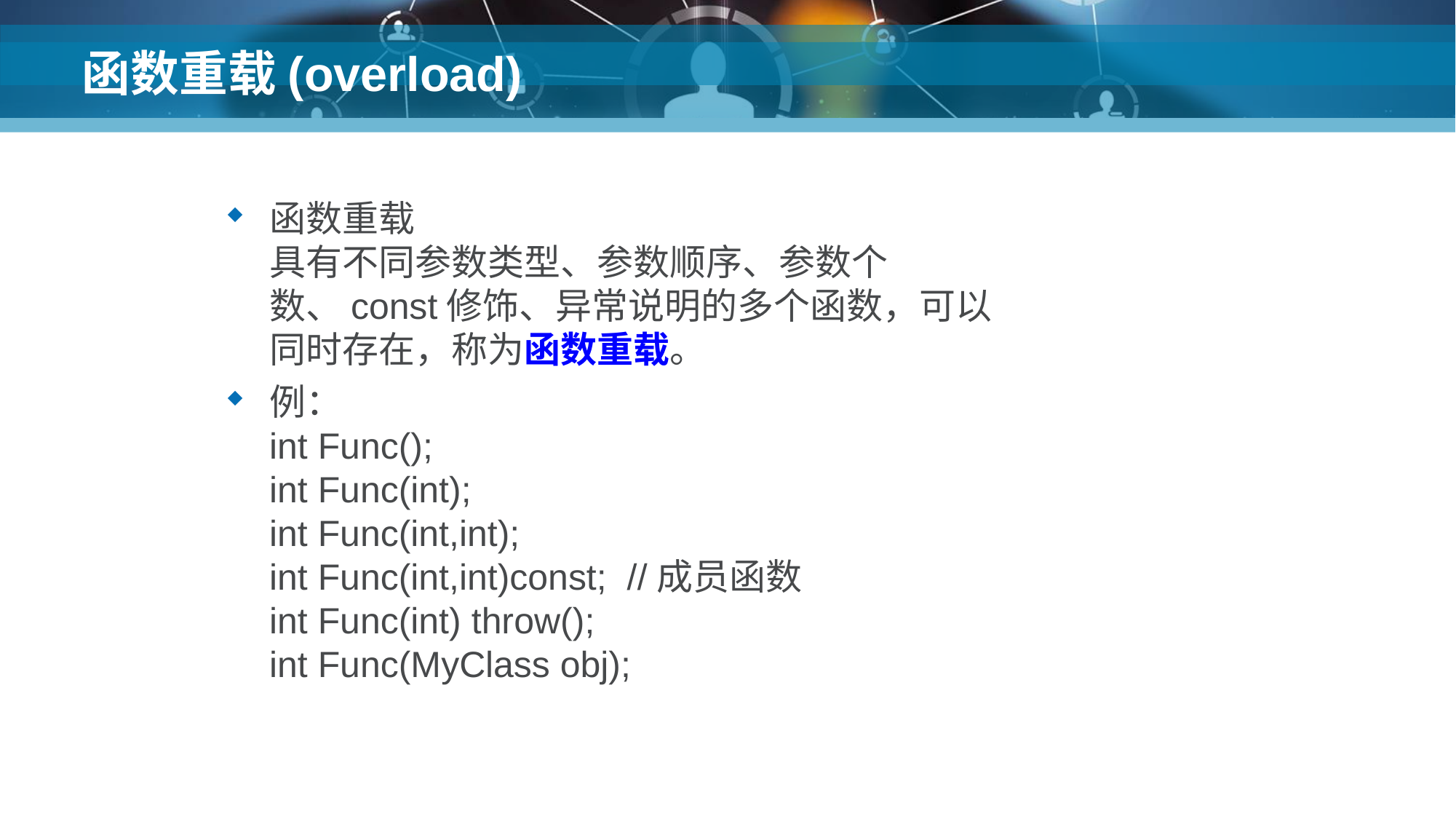

# 函数重载(overload)
函数重载
具有不同参数类型、参数顺序、参数个数、const修饰、异常说明的多个函数，可以同时存在，称为函数重载。
例：
int Func();
int Func(int);
int Func(int,int);
int Func(int,int)const;  //成员函数
int Func(int) throw();
int Func(MyClass obj);